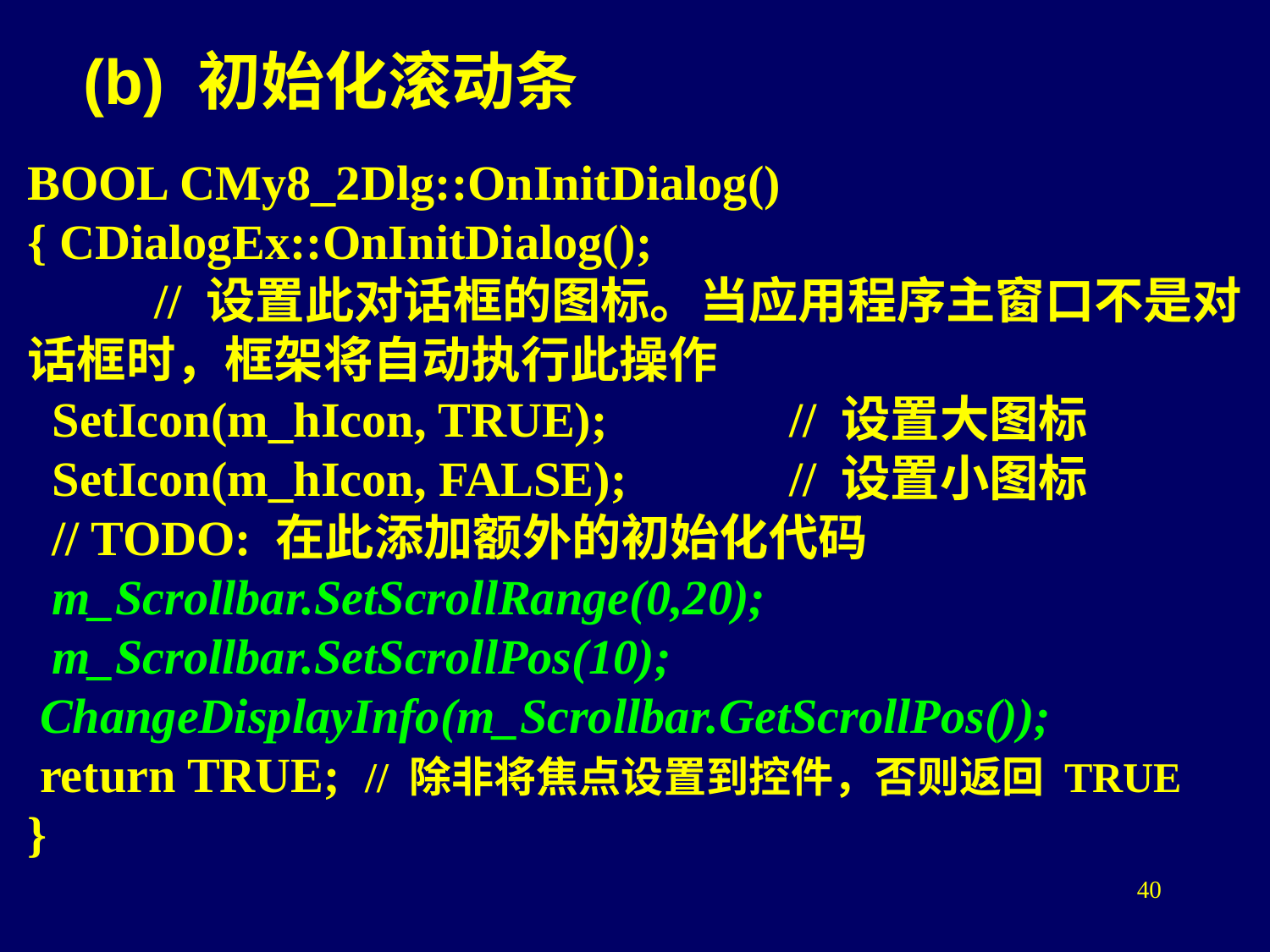

(b) 初始化滚动条
BOOL CMy8_2Dlg::OnInitDialog()
{ CDialogEx::OnInitDialog();
	// 设置此对话框的图标。当应用程序主窗口不是对话框时，框架将自动执行此操作
  SetIcon(m_hIcon, TRUE);		// 设置大图标
  SetIcon(m_hIcon, FALSE);		// 设置小图标
  // TODO: 在此添加额外的初始化代码
  m_Scrollbar.SetScrollRange(0,20);
  m_Scrollbar.SetScrollPos(10);
 ChangeDisplayInfo(m_Scrollbar.GetScrollPos());
 return TRUE;  // 除非将焦点设置到控件，否则返回 TRUE
}
40